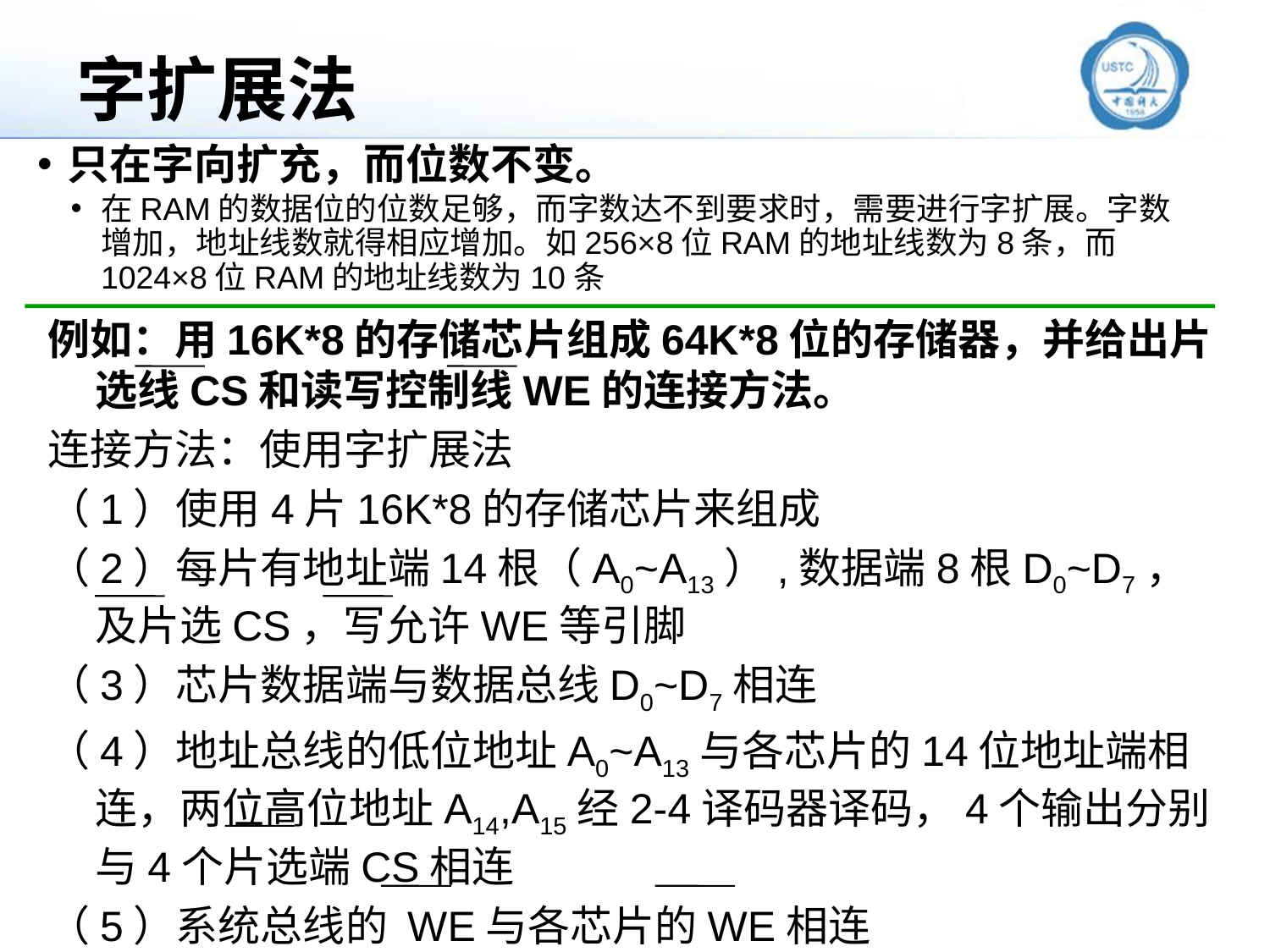

# 字扩展法
只在字向扩充，而位数不变。
在RAM的数据位的位数足够，而字数达不到要求时，需要进行字扩展。字数增加，地址线数就得相应增加。如256×8位RAM的地址线数为8条，而1024×8位RAM的地址线数为10条

例如：用16K*8的存储芯片组成64K*8位的存储器，并给出片选线CS和读写控制线WE的连接方法。
连接方法：使用字扩展法
（1）使用4片16K*8的存储芯片来组成
（2）每片有地址端14根（A0~A13）,数据端8根D0~D7，及片选CS，写允许WE等引脚
（3）芯片数据端与数据总线D0~D7相连
（4）地址总线的低位地址A0~A13与各芯片的14位地址端相连，两位高位地址A14,A15经2-4译码器译码，4个输出分别与4个片选端CS相连
（5）系统总线的 WE与各芯片的WE相连